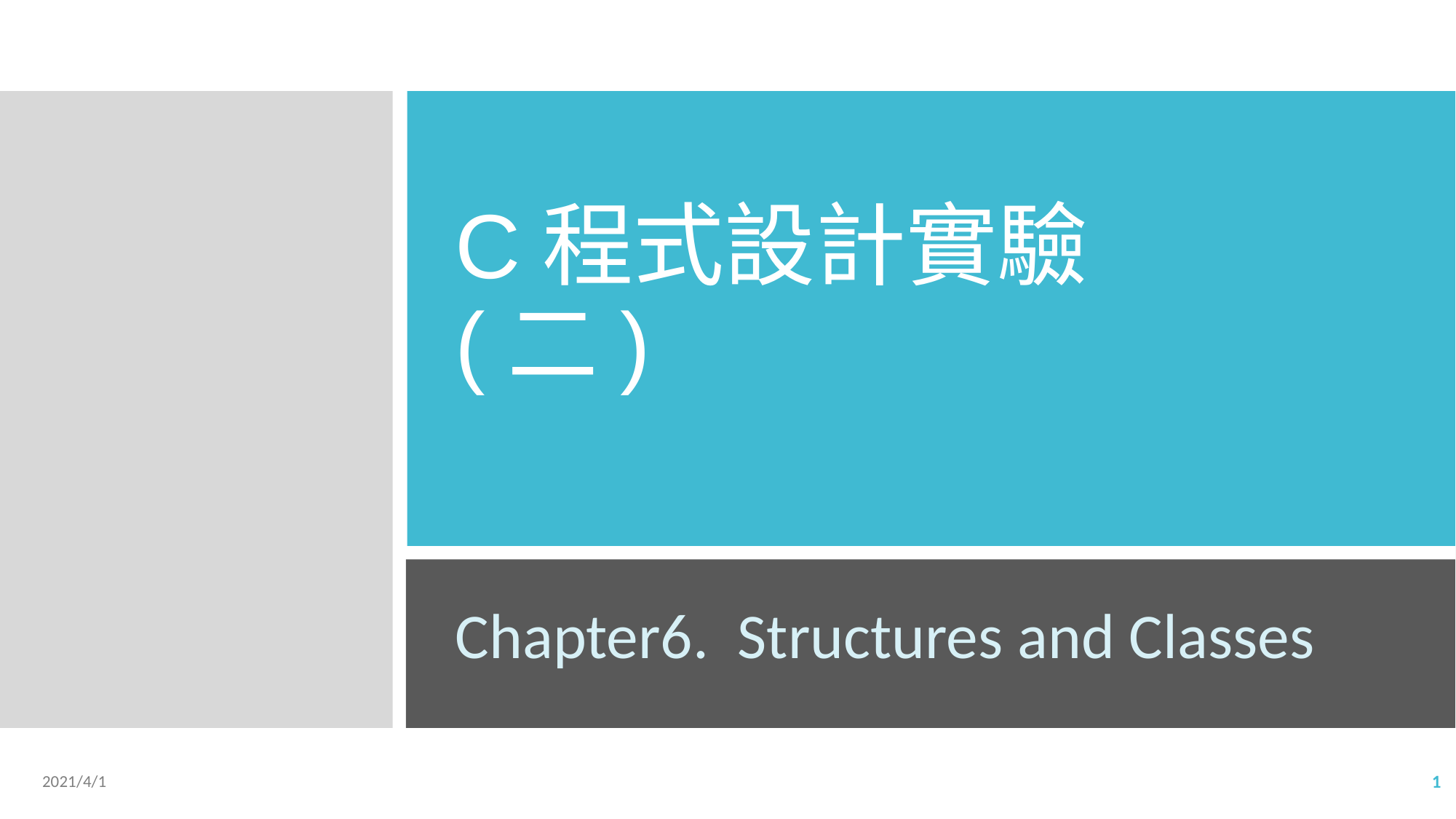

# C程式設計實驗(二)

Chapter6.  Structures and Classes
2021/4/1
1